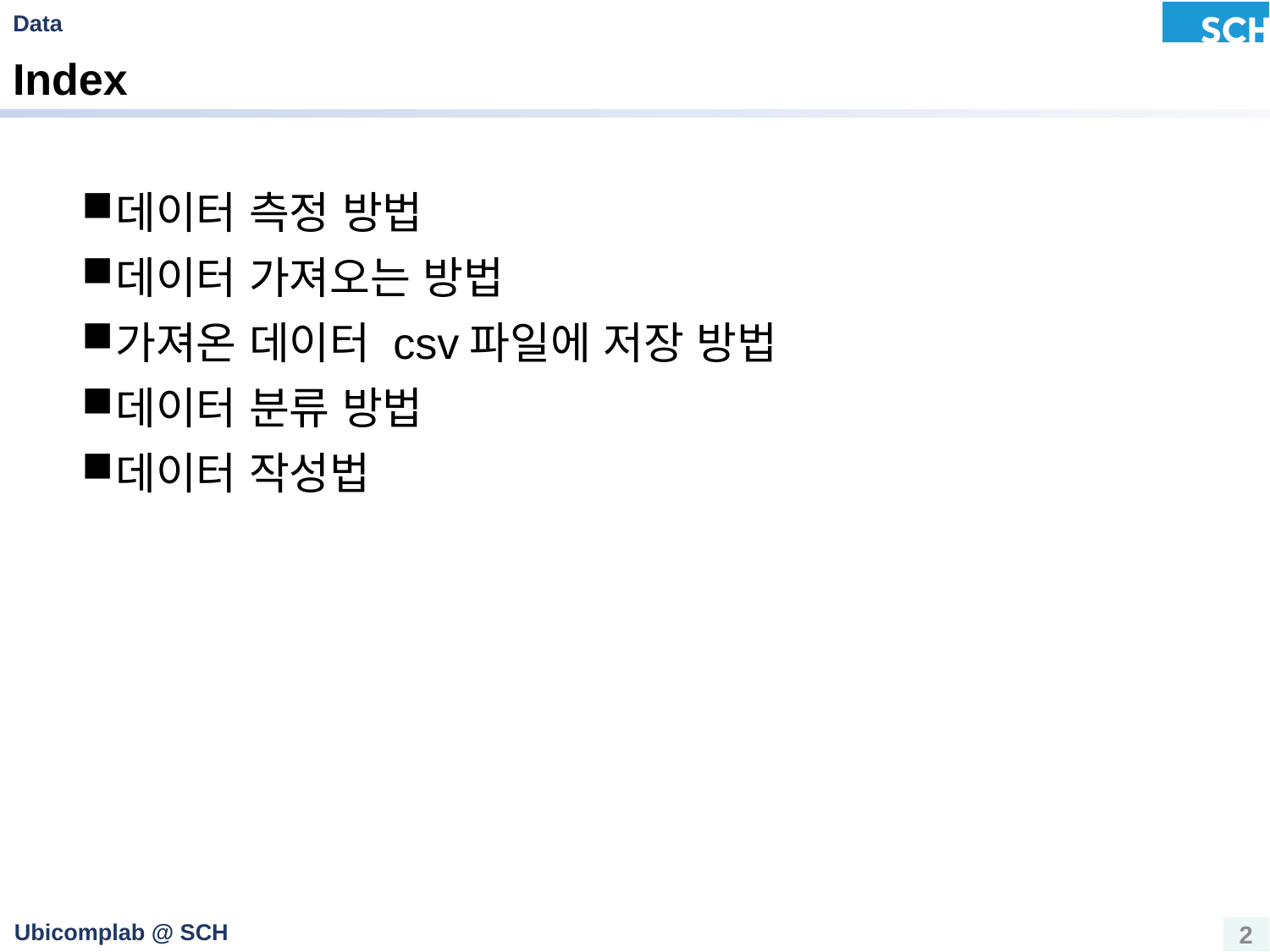

# Index
데이터 측정 방법
데이터 가져오는 방법
가져온 데이터 csv파일에 저장 방법
데이터 분류 방법
데이터 작성법

2